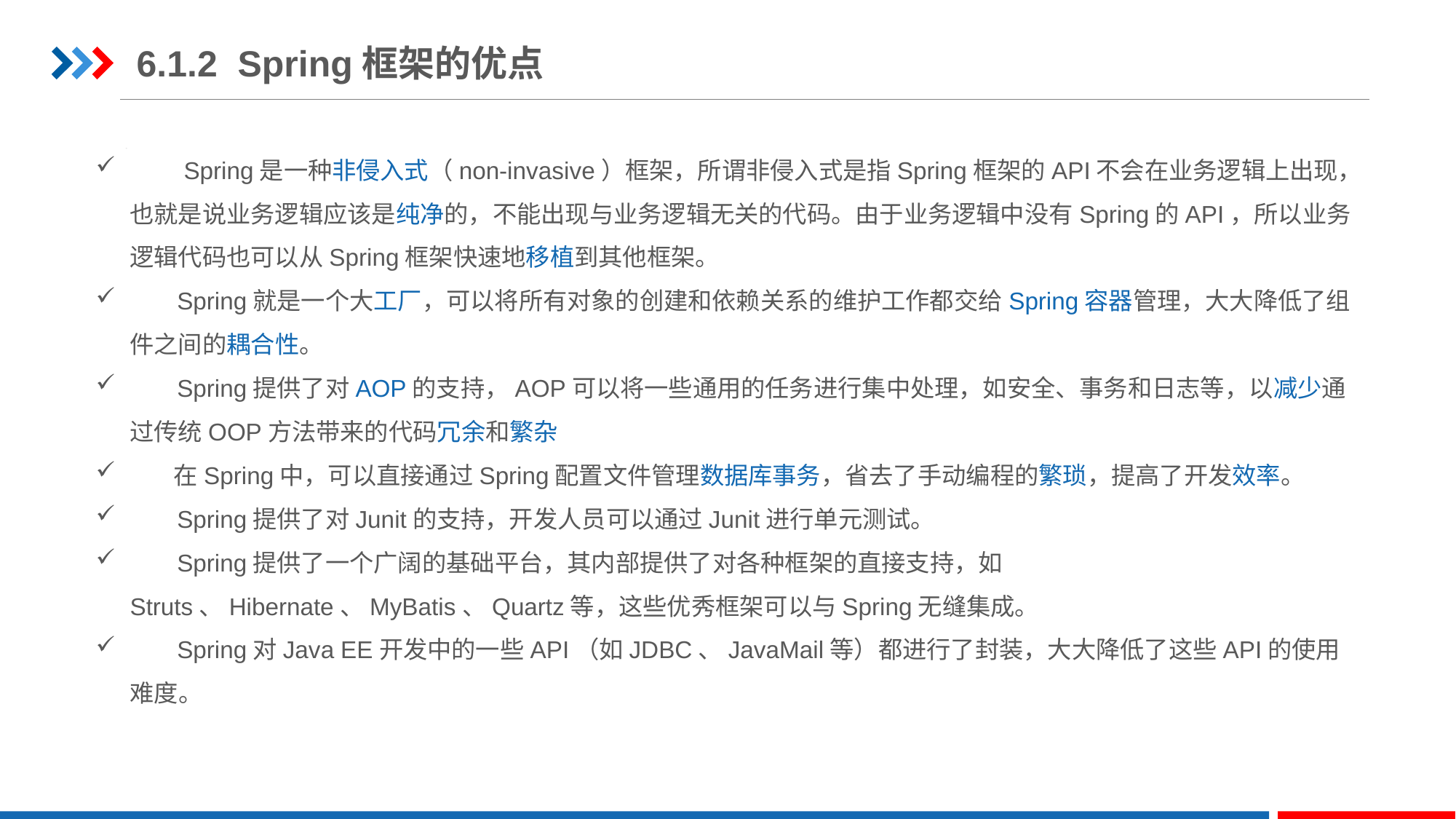

6.1.2  Spring框架的优点
        Spring是一种非侵入式（non-invasive）框架，所谓非侵入式是指Spring框架的API不会在业务逻辑上出现，也就是说业务逻辑应该是纯净的，不能出现与业务逻辑无关的代码。由于业务逻辑中没有Spring的API，所以业务逻辑代码也可以从Spring框架快速地移植到其他框架。
       Spring就是一个大工厂，可以将所有对象的创建和依赖关系的维护工作都交给Spring容器管理，大大降低了组件之间的耦合性。
       Spring提供了对AOP的支持，AOP可以将一些通用的任务进行集中处理，如安全、事务和日志等，以减少通过传统OOP方法带来的代码冗余和繁杂
       在Spring中，可以直接通过Spring配置文件管理数据库事务，省去了手动编程的繁琐，提高了开发效率。
       Spring提供了对Junit的支持，开发人员可以通过Junit进行单元测试。
       Spring提供了一个广阔的基础平台，其内部提供了对各种框架的直接支持，如Struts、Hibernate、MyBatis、Quartz等，这些优秀框架可以与Spring无缝集成。
       Spring对Java EE开发中的一些API（如JDBC、JavaMail等）都进行了封装，大大降低了这些API的使用难度。
STEP  01